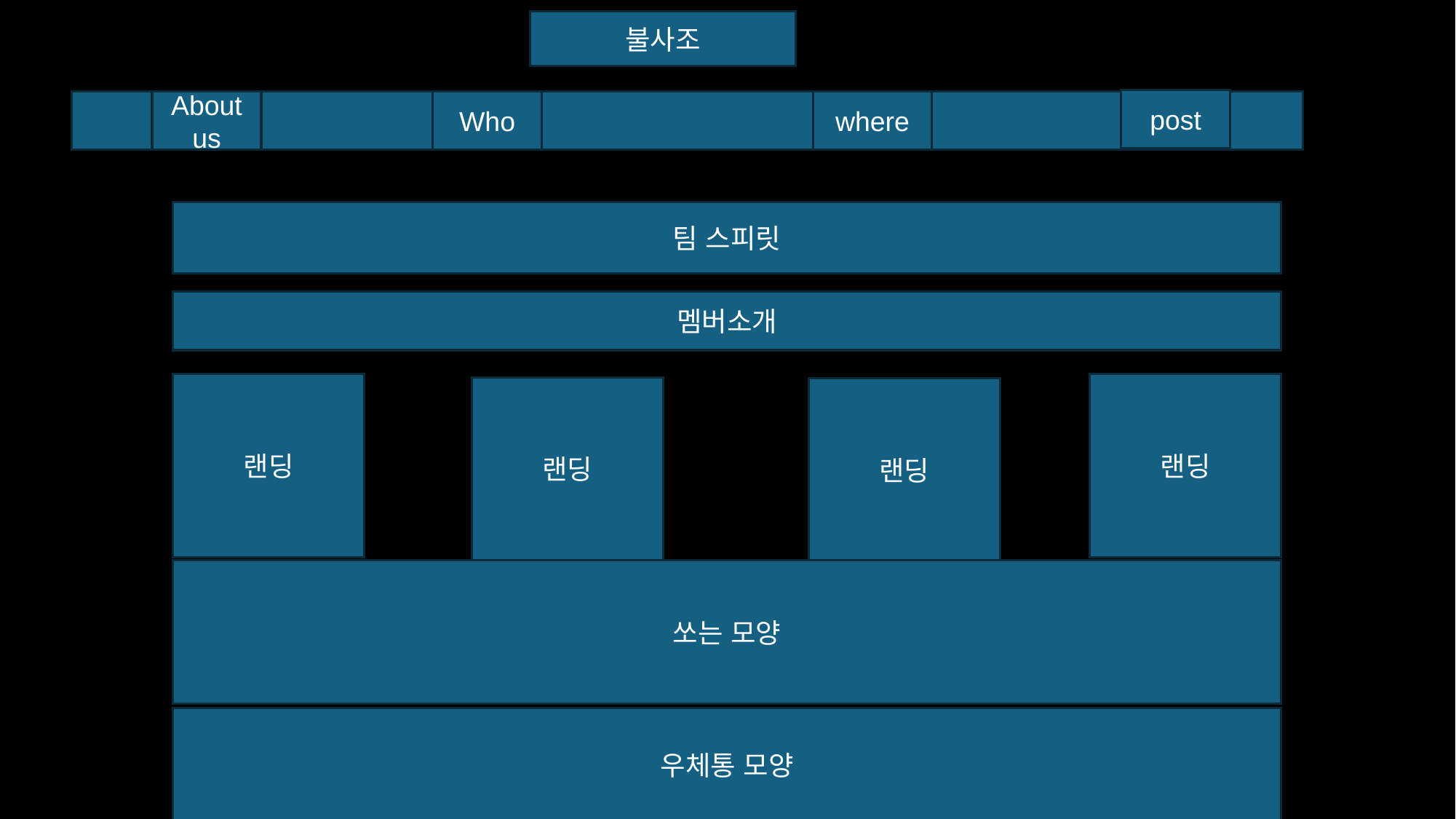

불사조
post
where
Who

About us
팀 스피릿
멤버소개
랜딩
랜딩
랜딩
랜딩
쏘는 모양
우체통 모양